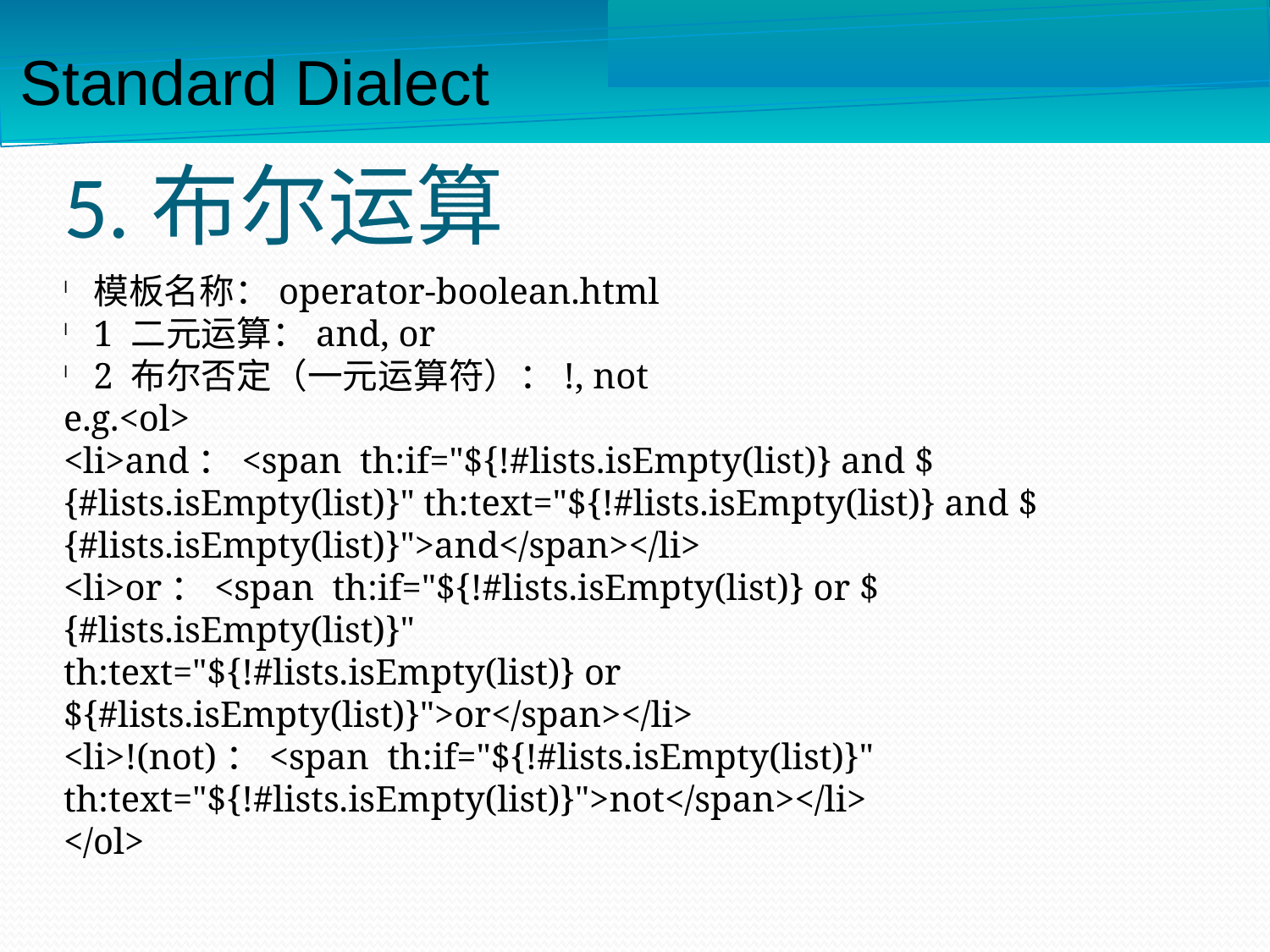

Standard Dialect
5.布尔运算
模板名称：operator-boolean.html
1 二元运算：and, or
2 布尔否定（一元运算符）：!, not
e.g.<ol>
<li>and：<span  th:if="${!#lists.isEmpty(list)} and ${#lists.isEmpty(list)}" th:text="${!#lists.isEmpty(list)} and ${#lists.isEmpty(list)}">and</span></li>
<li>or：<span  th:if="${!#lists.isEmpty(list)} or ${#lists.isEmpty(list)}"
th:text="${!#lists.isEmpty(list)} or ${#lists.isEmpty(list)}">or</span></li>
<li>!(not)：<span  th:if="${!#lists.isEmpty(list)}"
th:text="${!#lists.isEmpty(list)}">not</span></li>
</ol>